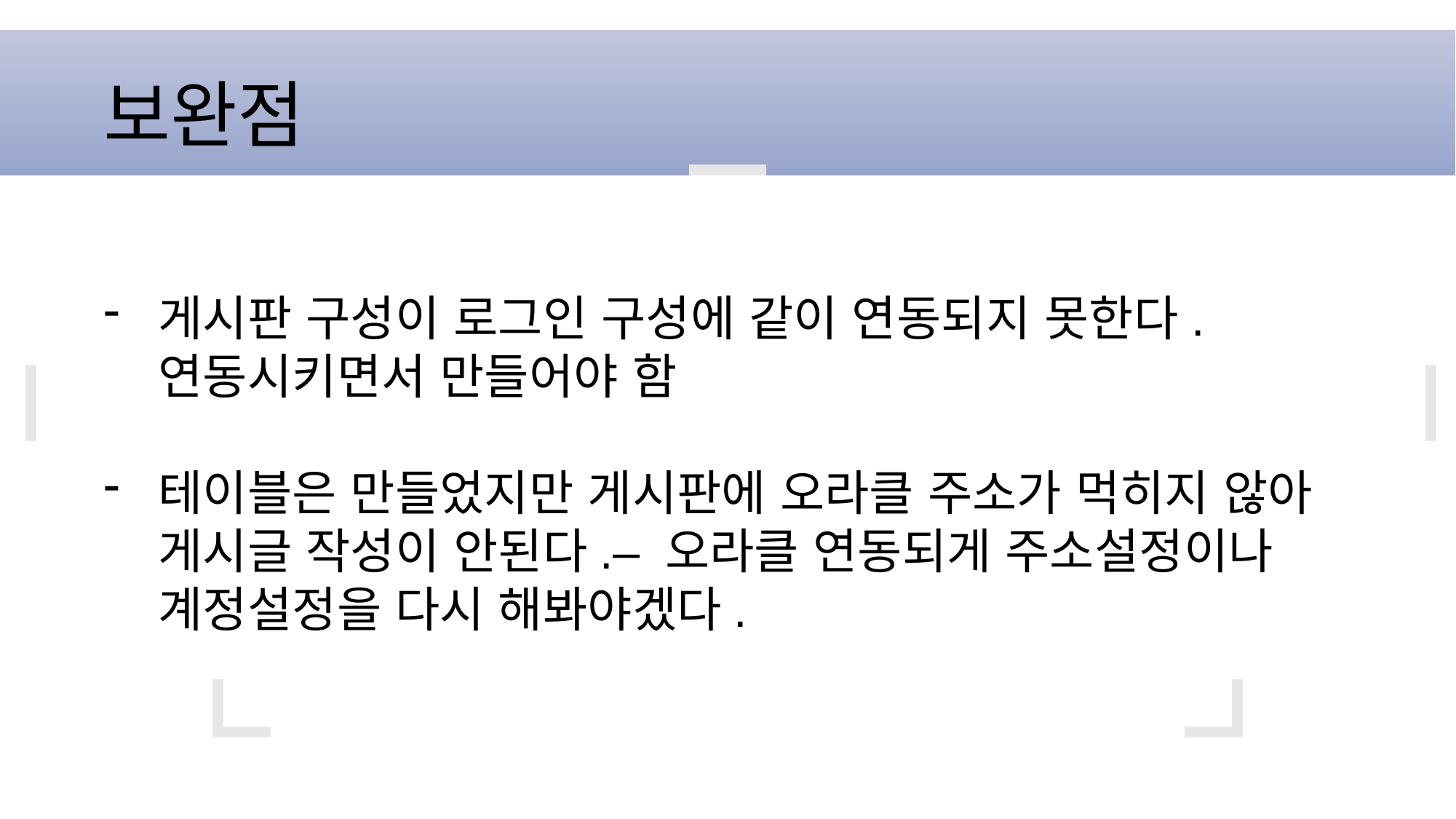

보완점

게시판 구성이 로그인 구성에 같이 연동되지 못한다. 연동시키면서 만들어야 함

테이블은 만들었지만 게시판에 오라클 주소가 먹히지 않아 게시글 작성이 안된다.– 오라클 연동되게 주소설정이나 계정설정을 다시 해봐야겠다.